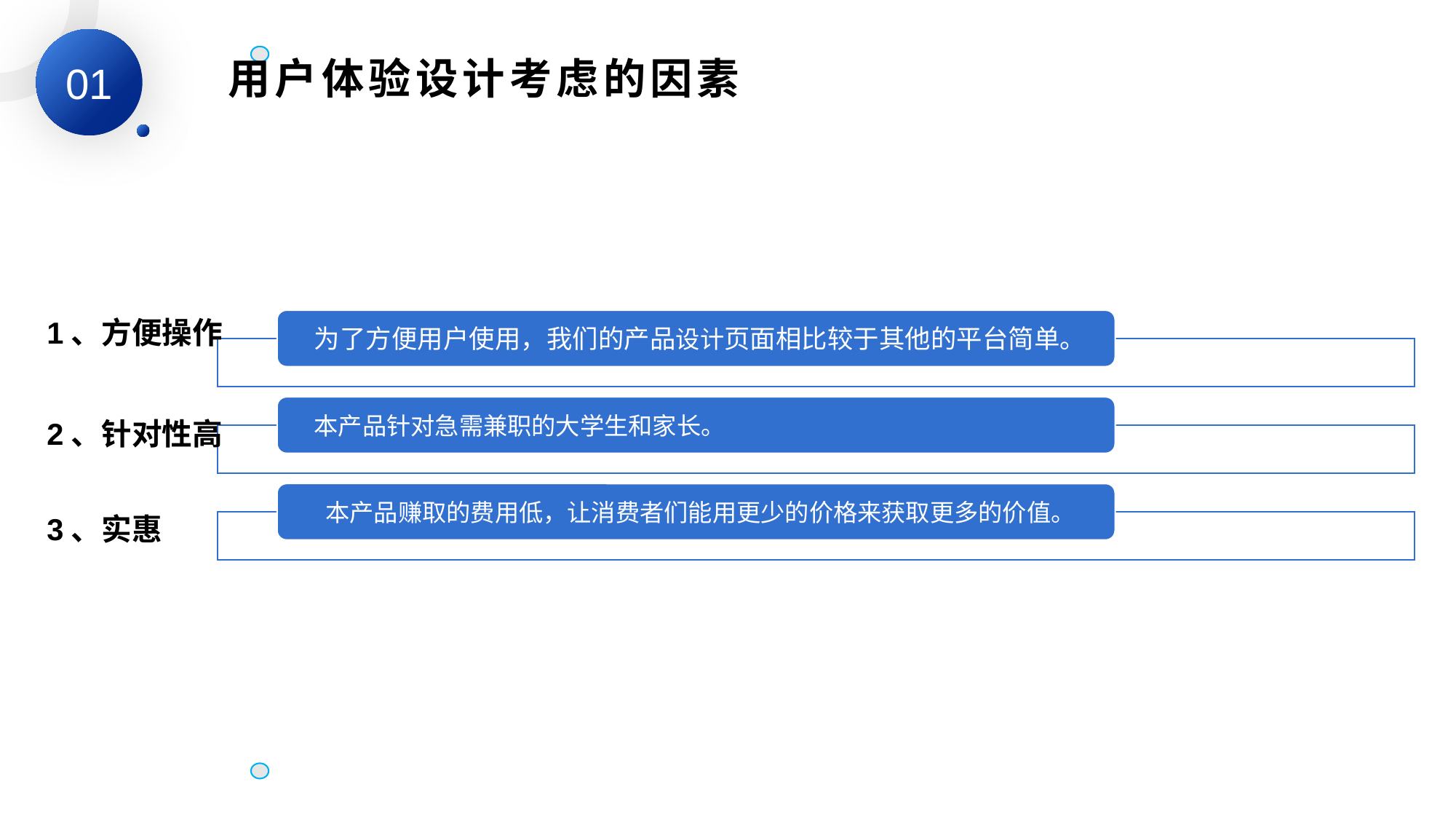

01

为了方便用户使用，我们的产品设计页面相比较于其他的平台简单。
本产品针对急需兼职的大学生和家长。
 本产品赚取的费用低，让消费者们能用更少的价格来获取更多的价值。
用户体验设计考虑的因素

1、方便操作
2、针对性高
3、实惠